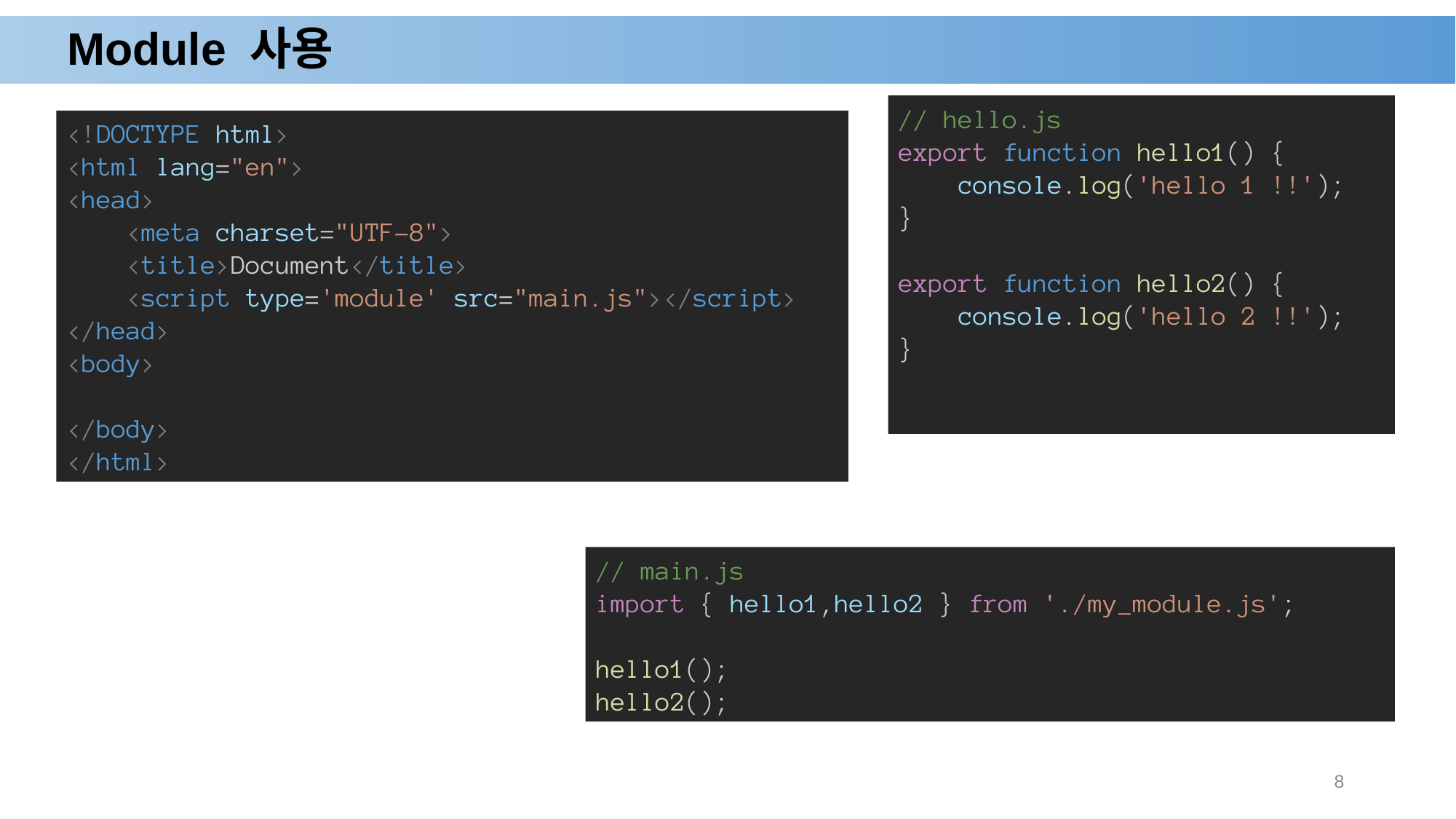

# Module 사용
// hello.js
export function hello1() {
    console.log('hello 1 !!');
}
export function hello2() {
    console.log('hello 2 !!');
}

<!DOCTYPE html>
<html lang="en">
<head>
    <meta charset="UTF-8">
    <title>Document</title>
    <script type='module' src="main.js"></script>
</head>
<body>

</body>
</html>
// main.js
import { hello1,hello2 } from './my_module.js';
hello1();
hello2();
8